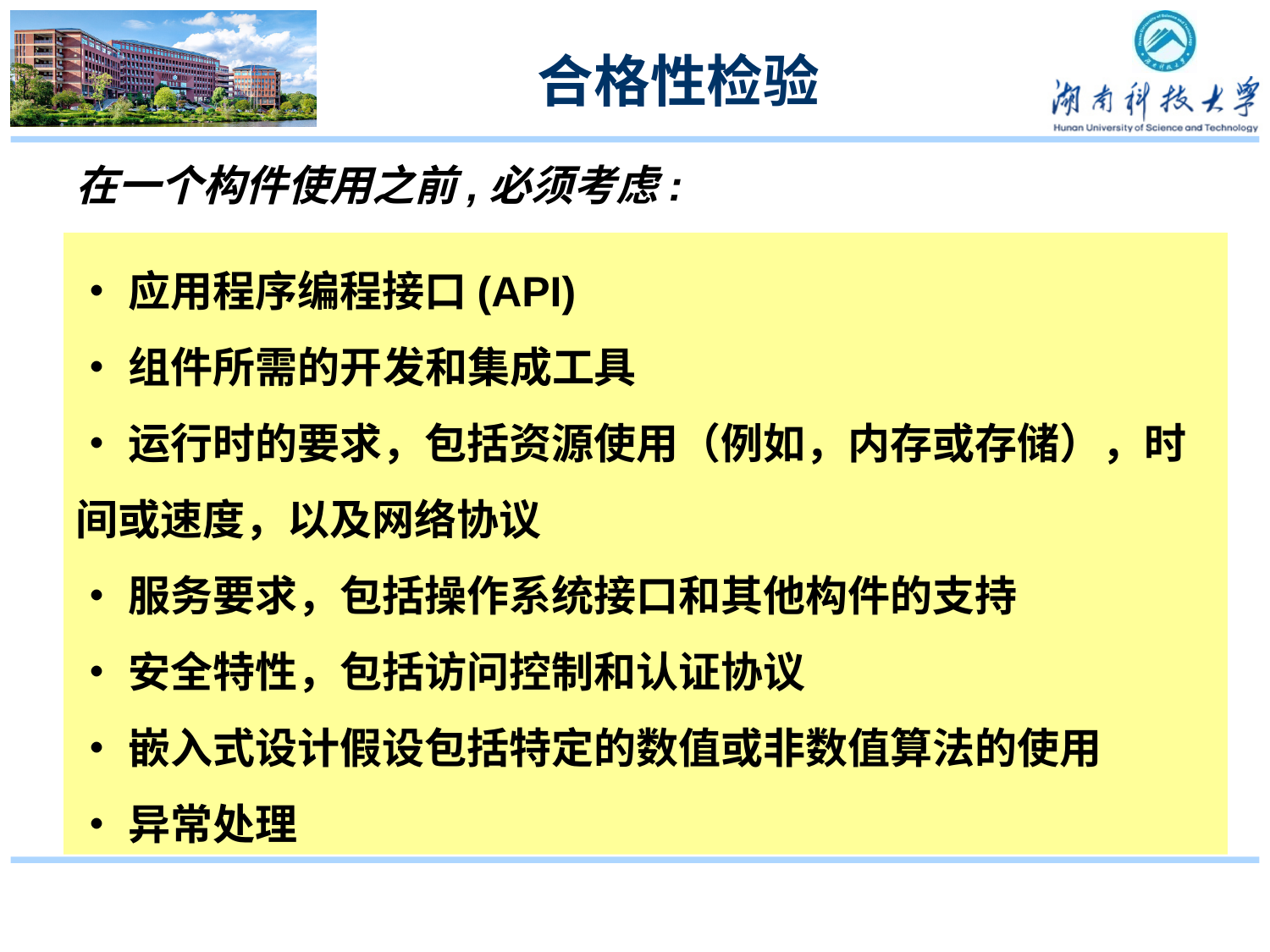

# 合格性检验
在一个构件使用之前,必须考虑:
•应用程序编程接口(API)
•组件所需的开发和集成工具
•运行时的要求，包括资源使用（例如，内存或存储），时间或速度，以及网络协议
•服务要求，包括操作系统接口和其他构件的支持
•安全特性，包括访问控制和认证协议
•嵌入式设计假设包括特定的数值或非数值算法的使用
•异常处理
28